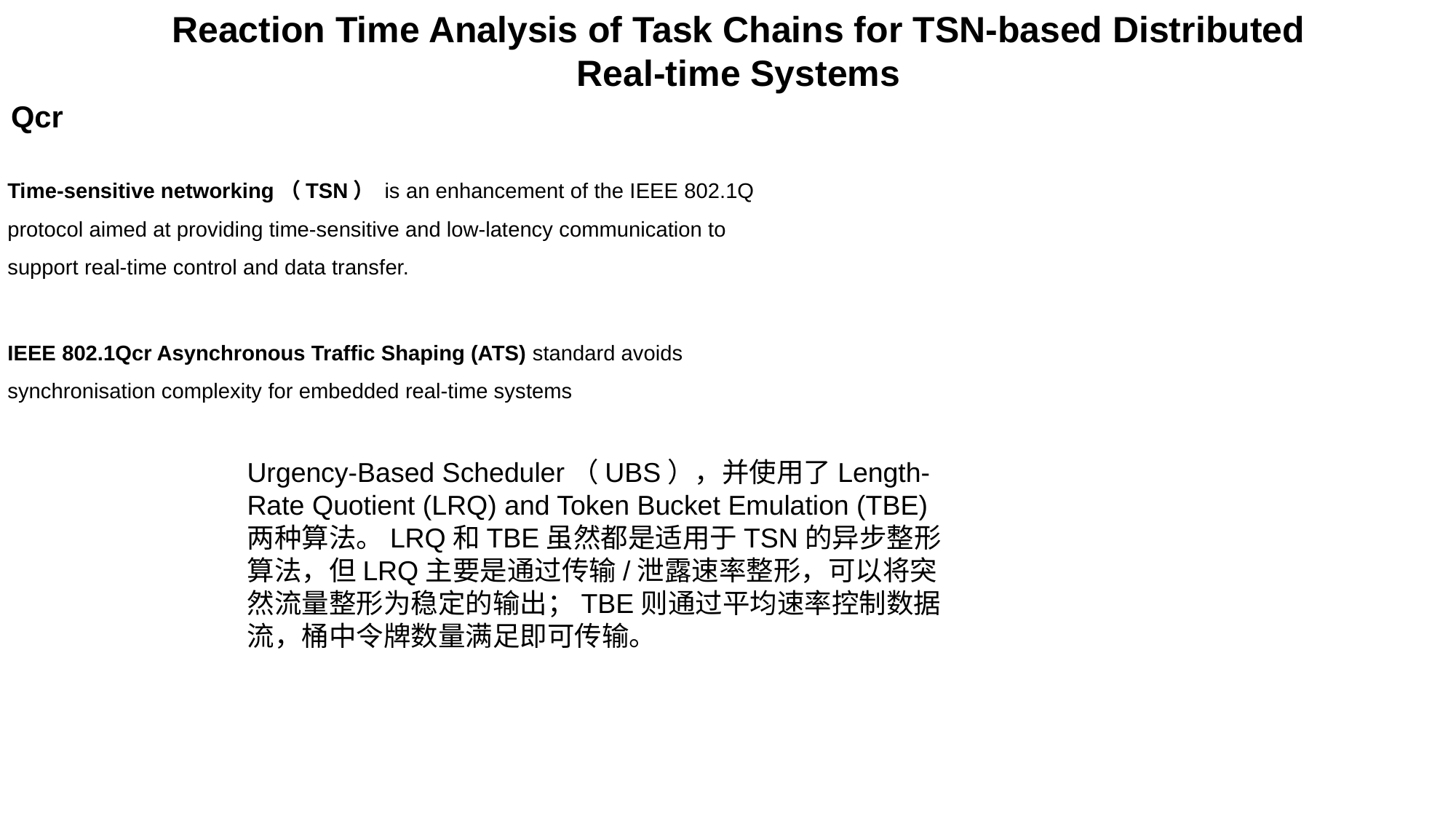

Reaction Time Analysis of Task Chains for TSN-based Distributed Real-time Systems
# Qcr
Time-sensitive networking（TSN） is an enhancement of the IEEE 802.1Q protocol aimed at providing time-sensitive and low-latency communication to support real-time control and data transfer.
IEEE 802.1Qcr Asynchronous Traffic Shaping (ATS) standard avoids synchronisation complexity for embedded real-time systems
Urgency-Based Scheduler（UBS），并使用了Length-Rate Quotient (LRQ) and Token Bucket Emulation (TBE)两种算法。LRQ和TBE虽然都是适用于TSN的异步整形算法，但LRQ主要是通过传输/泄露速率整形，可以将突然流量整形为稳定的输出；TBE则通过平均速率控制数据流，桶中令牌数量满足即可传输。